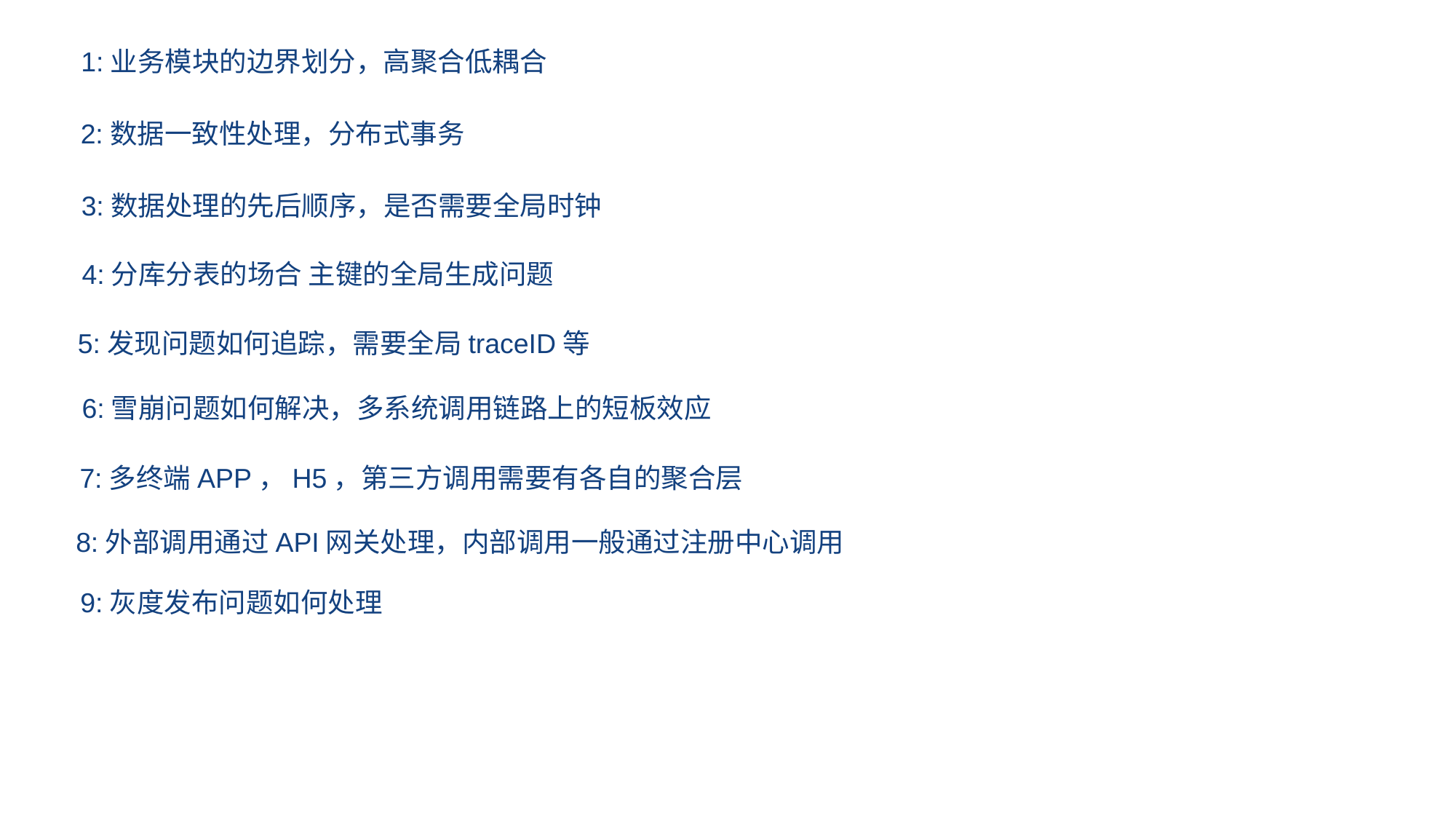

1:业务模块的边界划分，高聚合低耦合
2:数据一致性处理，分布式事务
3:数据处理的先后顺序，是否需要全局时钟
4:分库分表的场合 主键的全局生成问题
5:发现问题如何追踪，需要全局traceID等
6:雪崩问题如何解决，多系统调用链路上的短板效应
7:多终端APP，H5，第三方调用需要有各自的聚合层
8:外部调用通过API网关处理，内部调用一般通过注册中心调用
9:灰度发布问题如何处理